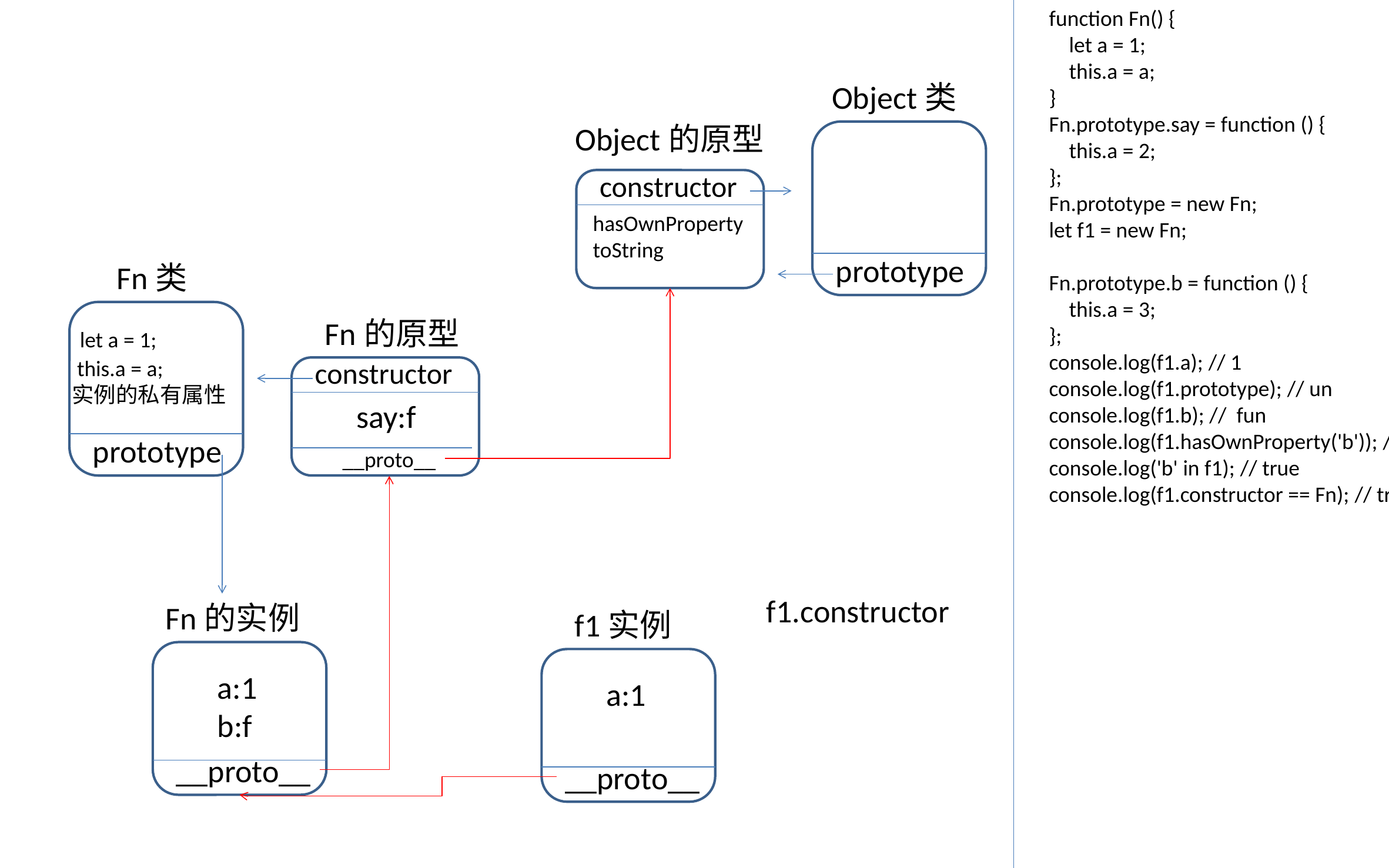

function Fn() {
        let a = 1;
        this.a = a;
    }
    Fn.prototype.say = function () {
        this.a = 2;
    };
    Fn.prototype = new Fn;
    let f1 = new Fn;
    ​
    Fn.prototype.b = function () {
        this.a = 3;
    };
    console.log(f1.a); // 1
    console.log(f1.prototype); // un
    console.log(f1.b); //  fun
    console.log(f1.hasOwnProperty('b')); // false
    console.log('b' in f1); // true
    console.log(f1.constructor == Fn); // true

Object类
Object的原型

constructor

hasOwnProperty
toString
prototype
Fn类

 let a = 1;
 this.a = a;
实例的私有属性
Fn的原型
constructor

say:f
prototype
__proto__
f1.constructor
Fn的实例
f1实例

a:1
b:f
a:1
__proto__
__proto__